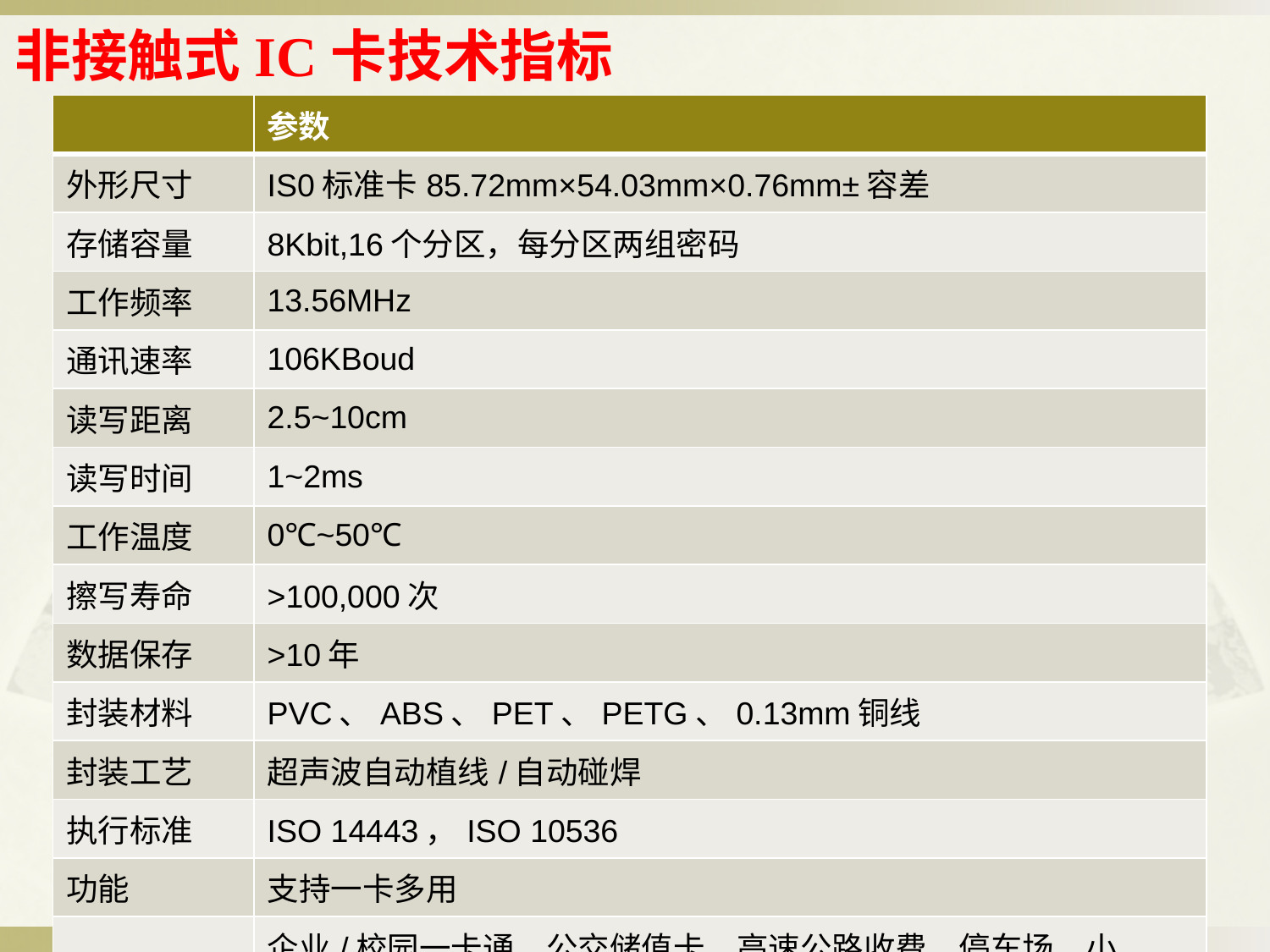

非接触式IC卡技术指标
|  | 参数 |
| --- | --- |
| 外形尺寸 | IS0标准卡85.72mm×54.03mm×0.76mm±容差 |
| 存储容量 | 8Kbit,16个分区，每分区两组密码 |
| 工作频率 | 13.56MHz |
| 通讯速率 | 106KBoud |
| 读写距离 | 2.5~10cm |
| 读写时间 | 1~2ms |
| 工作温度 | 0℃~50℃ |
| 擦写寿命 | >100,000次 |
| 数据保存 | >10年 |
| 封装材料 | PVC、ABS、PET、PETG、0.13mm铜线 |
| 封装工艺 | 超声波自动植线/自动碰焊 |
| 执行标准 | ISO 14443，ISO 10536 |
| 功能 | 支持一卡多用 |
| 典型应用 | 企业/校园一卡通、公交储值卡、高速公路收费、停车场、小区/园区管理等 |